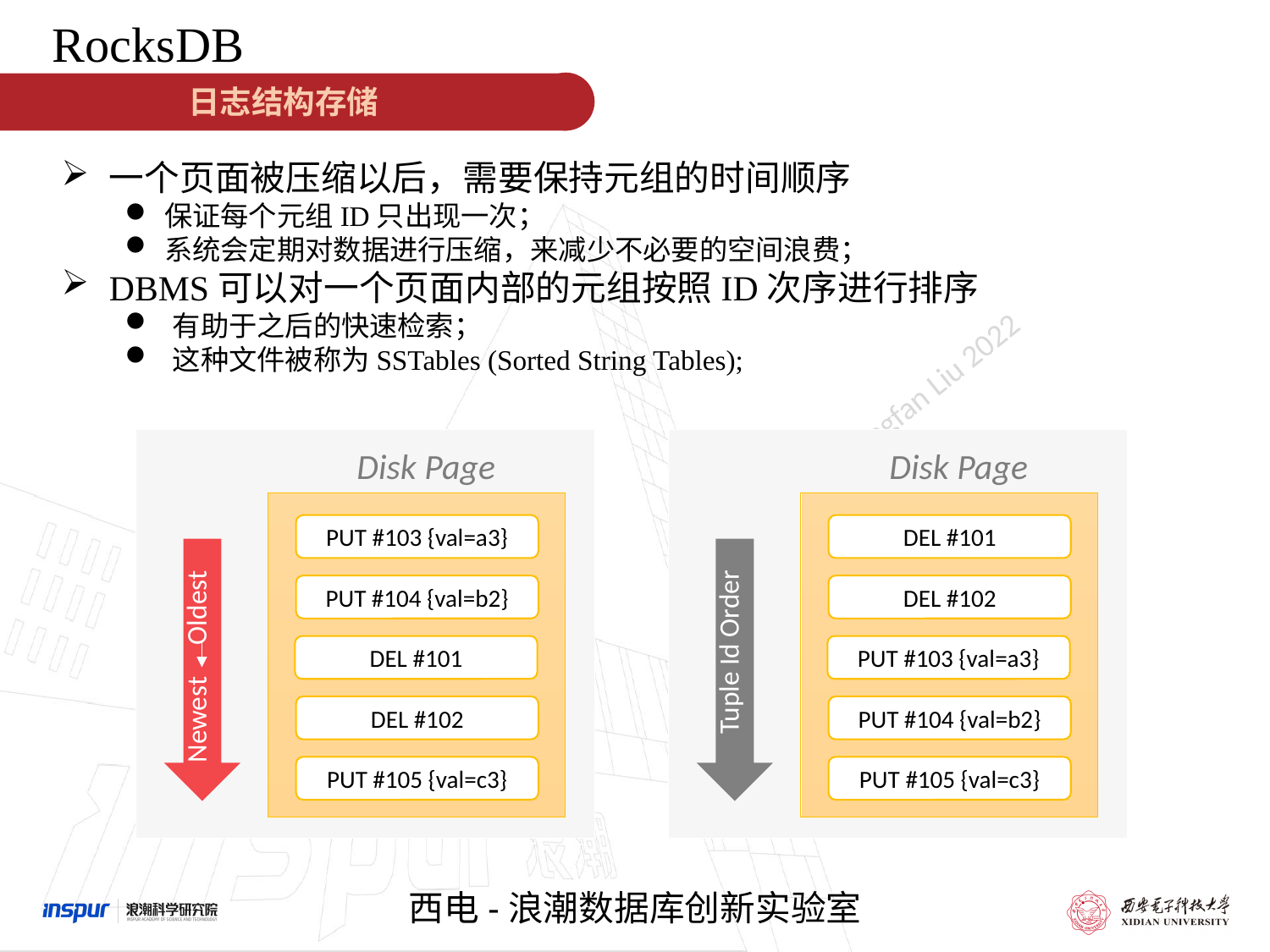

RocksDB

日志结构存储
一个页面被压缩以后，需要保持元组的时间顺序
保证每个元组ID只出现一次；
系统会定期对数据进行压缩，来减少不必要的空间浪费；
DBMS可以对一个页面内部的元组按照ID次序进行排序
有助于之后的快速检索；
这种文件被称为SSTables (Sorted String Tables);

Disk Page
Disk Page

PUT #103 {val=a3}
DEL #101

Newest     Oldest
Tuple Id Order
PUT #104 {val=b2}
DEL #102
DEL #101
PUT #103 {val=a3}
DEL #102
PUT #104 {val=b2}
PUT #105 {val=c3}
PUT #105 {val=c3}